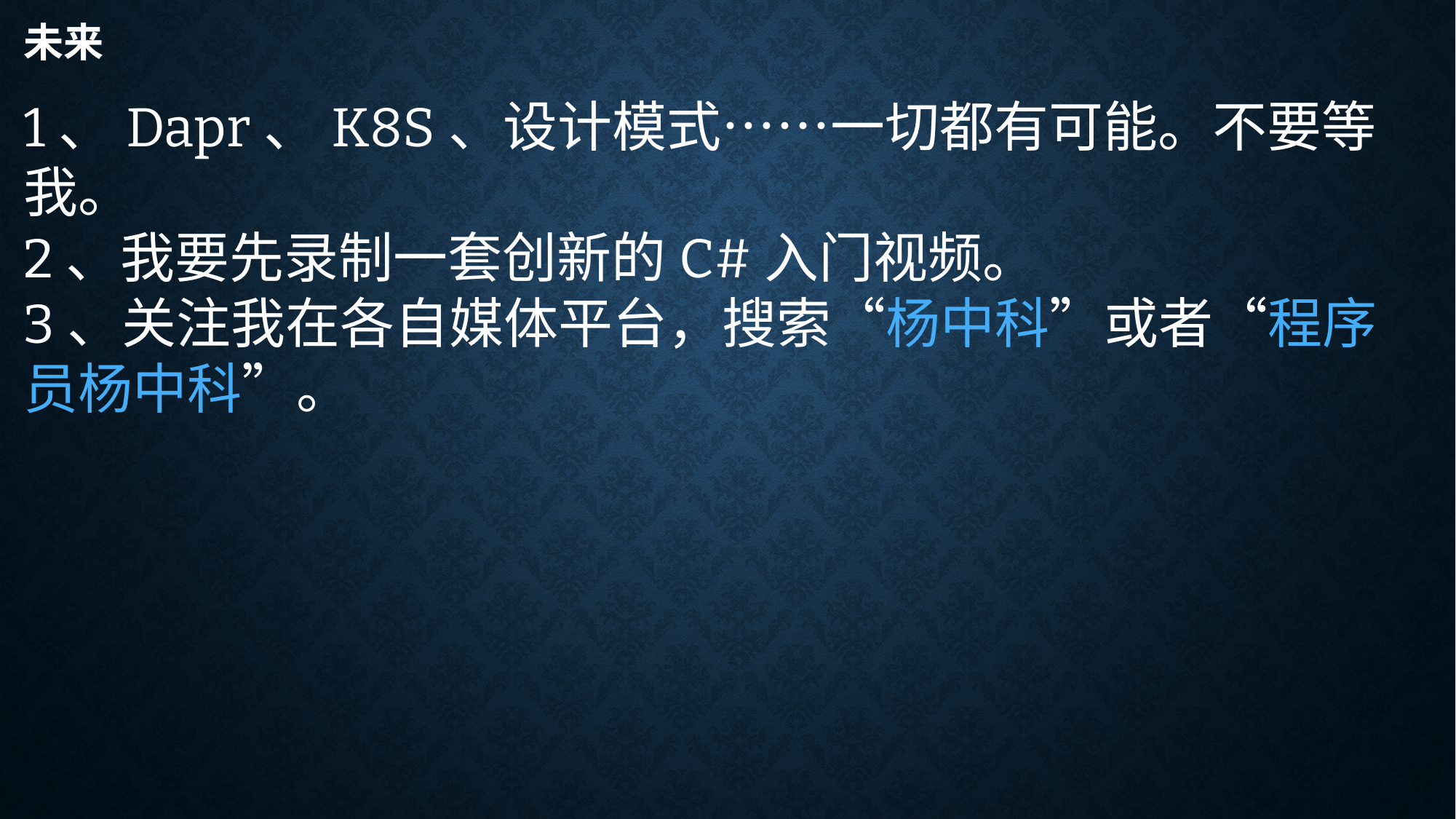

# 未来
1、Dapr、K8S、设计模式……一切都有可能。不要等我。
2、我要先录制一套创新的C#入门视频。
3、关注我在各自媒体平台，搜索“杨中科”或者“程序员杨中科”。